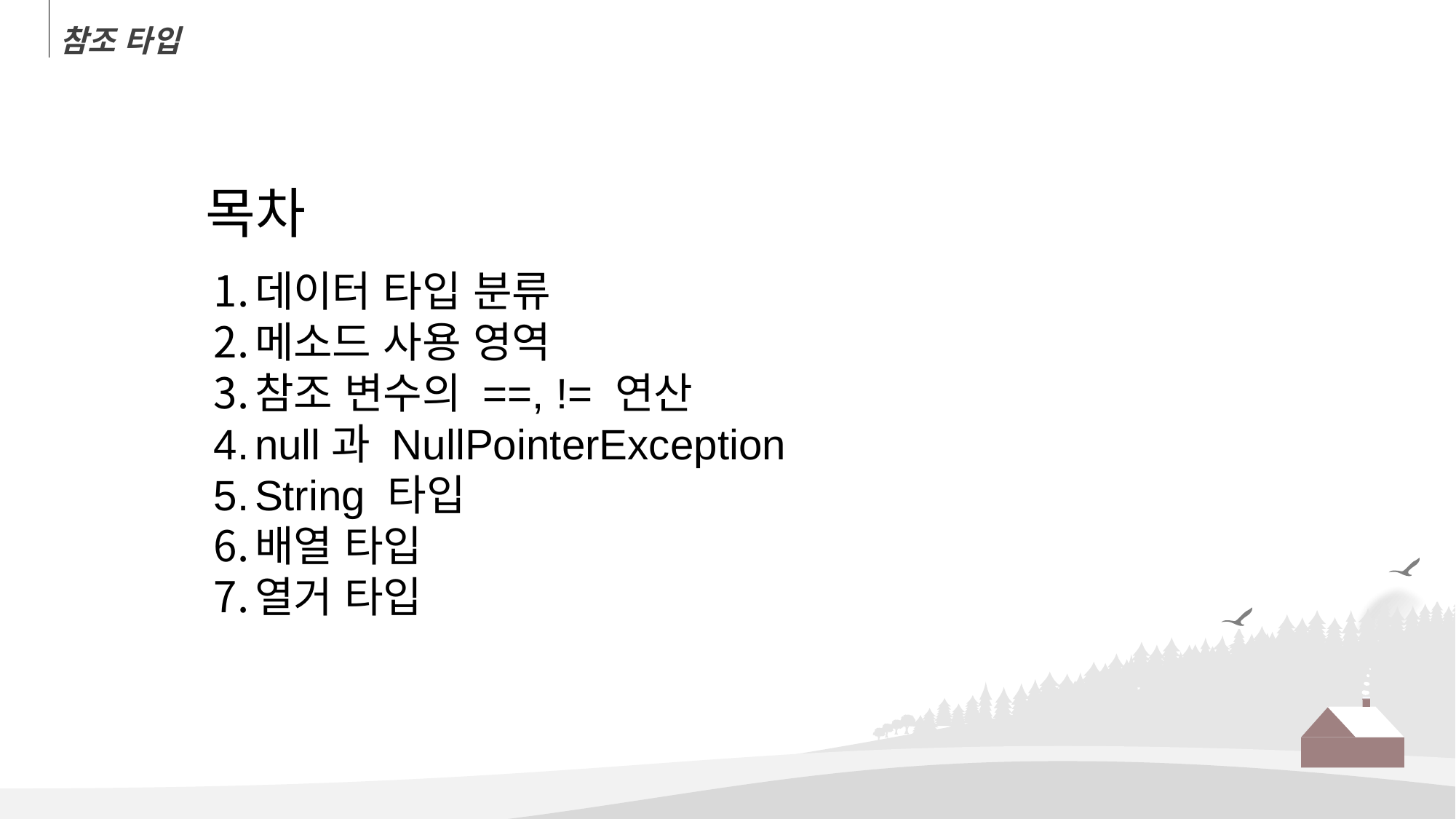

참조 타입
목차
데이터 타입 분류
메소드 사용 영역
참조 변수의 ==, != 연산
null과 NullPointerException
String 타입
배열 타입
열거 타입